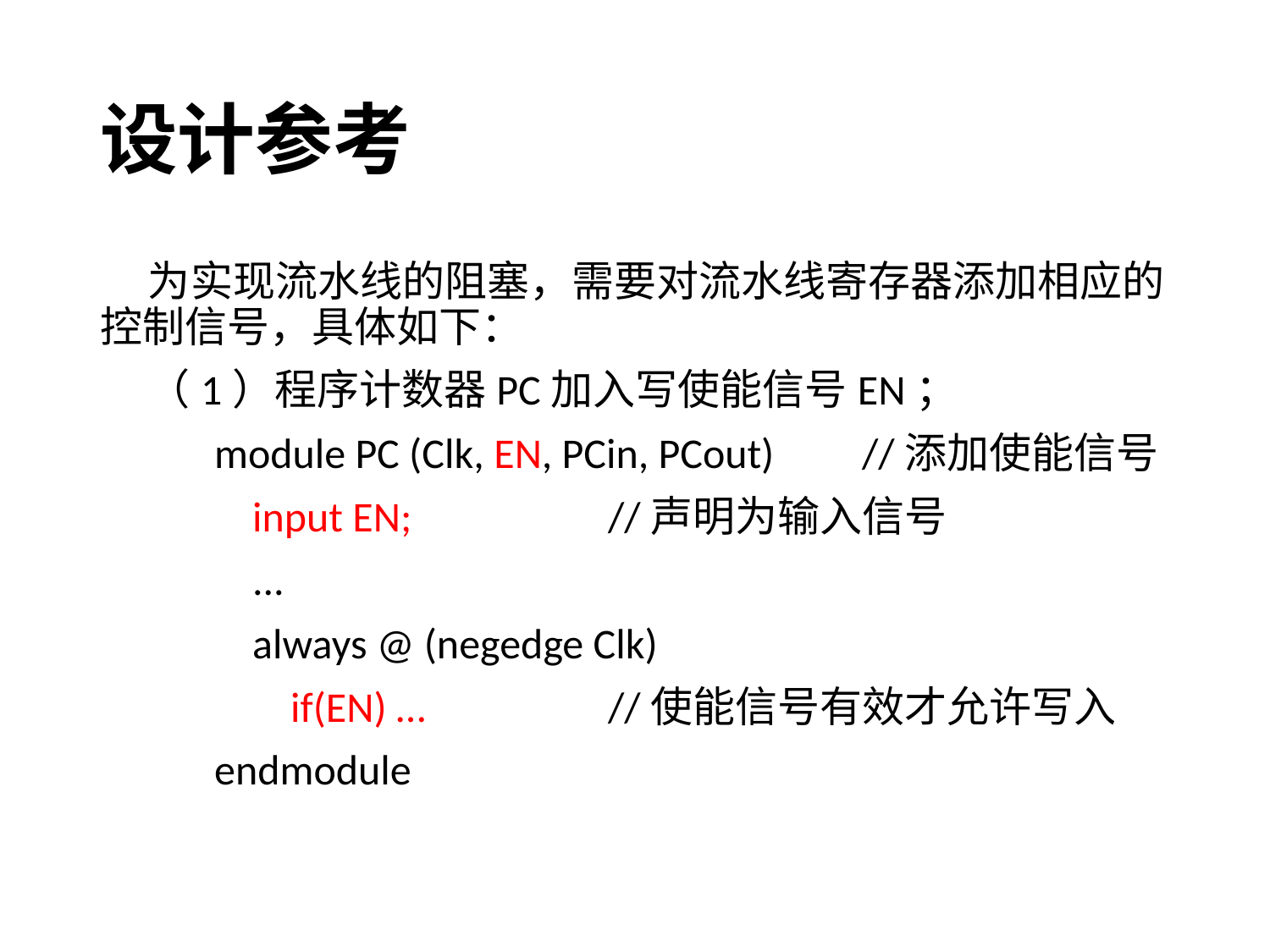

# 设计参考
    为实现流水线的阻塞，需要对流水线寄存器添加相应的控制信号，具体如下：
    （1）程序计数器PC加入写使能信号EN；
            module PC (Clk, EN, PCin, PCout)	//添加使能信号
                input EN;		//声明为输入信号
                ...
                always @ (negedge Clk)
                    if(EN) …		//使能信号有效才允许写入
            endmodule